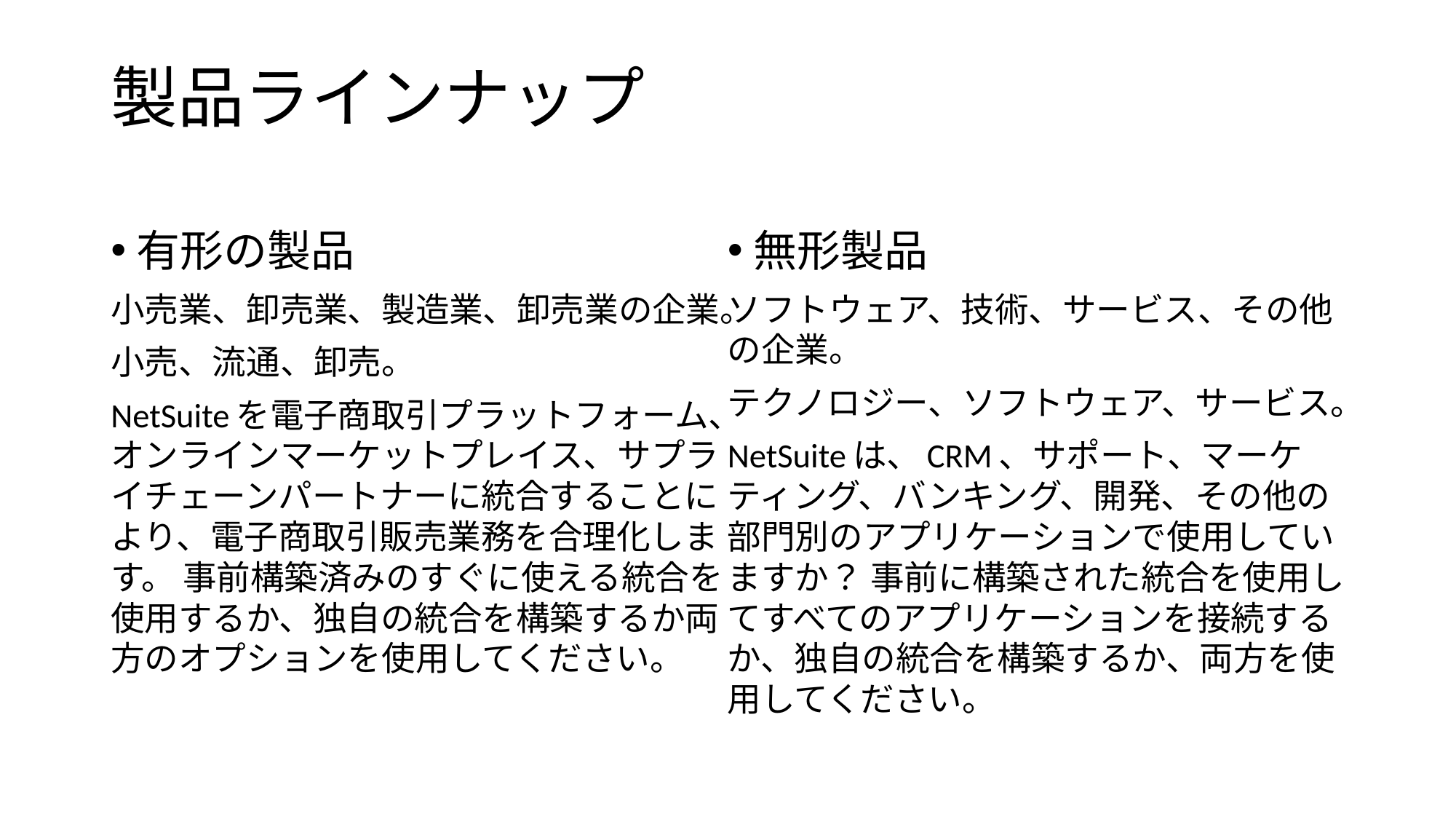

# 製品ラインナップ
有形の製品
小売業、卸売業、製造業、卸売業の企業。
小売、流通、卸売。
NetSuiteを電子商取引プラットフォーム、オンラインマーケットプレイス、サプライチェーンパートナーに統合することにより、電子商取引販売業務を合理化します。 事前構築済みのすぐに使える統合を使用するか、独自の統合を構築するか両方のオプションを使用してください。

無形製品
ソフトウェア、技術、サービス、その他の企業。
テクノロジー、ソフトウェア、サービス。
NetSuiteは、CRM、サポート、マーケティング、バンキング、開発、その他の部門別のアプリケーションで使用していますか？ 事前に構築された統合を使用してすべてのアプリケーションを接続するか、独自の統合を構築するか、両方を使用してください。